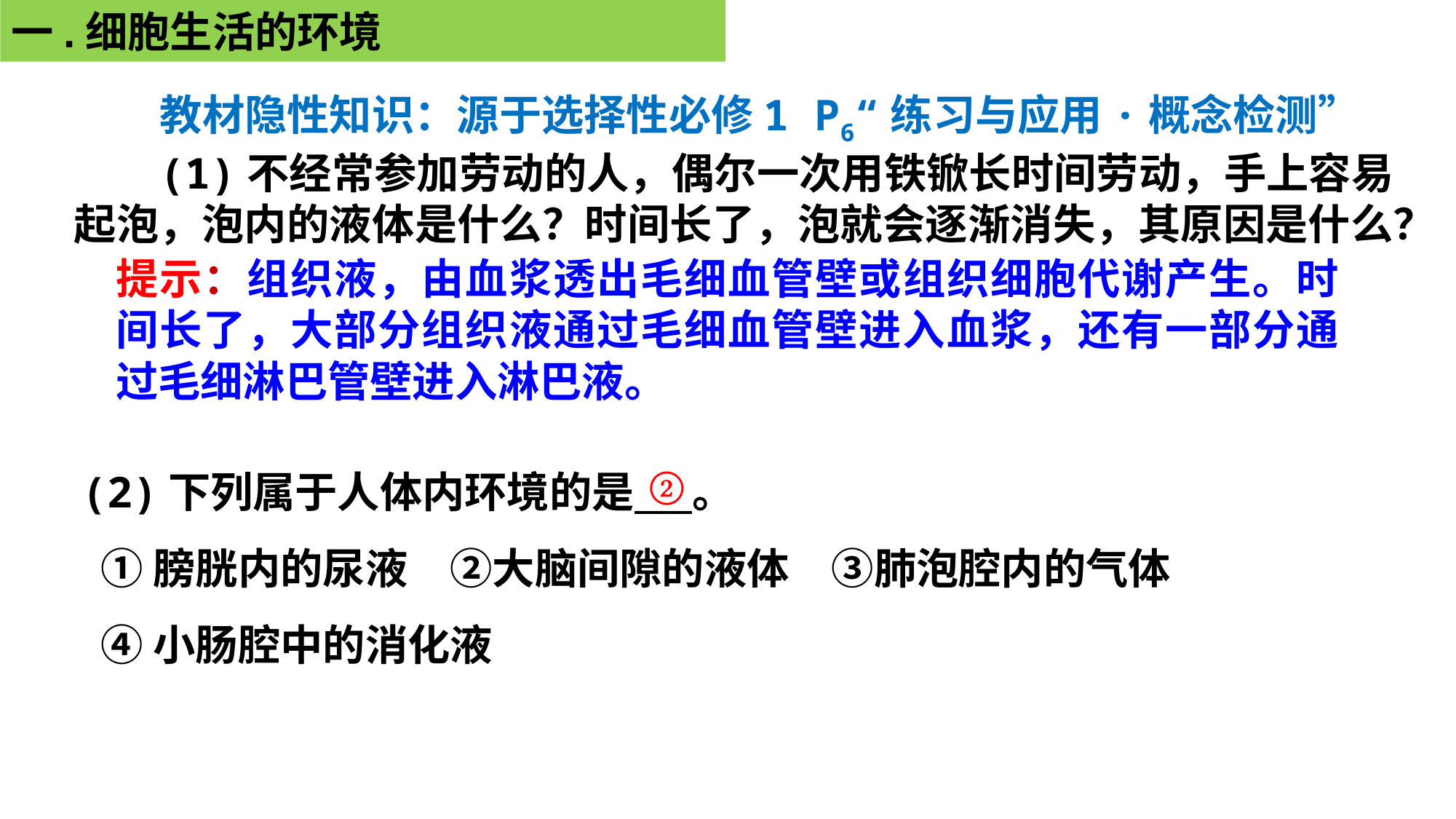

一.细胞生活的环境
教材隐性知识：源于选择性必修1 P6“练习与应用·概念检测”
(1)不经常参加劳动的人，偶尔一次用铁锨长时间劳动，手上容易起泡，泡内的液体是什么？时间长了，泡就会逐渐消失，其原因是什么？
提示：组织液，由血浆透出毛细血管壁或组织细胞代谢产生。时间长了，大部分组织液通过毛细血管壁进入血浆，还有一部分通过毛细淋巴管壁进入淋巴液。
(2)下列属于人体内环境的是      。
  ①膀胱内的尿液　②大脑间隙的液体　③肺泡腔内的气体
  ④小肠腔中的消化液
②